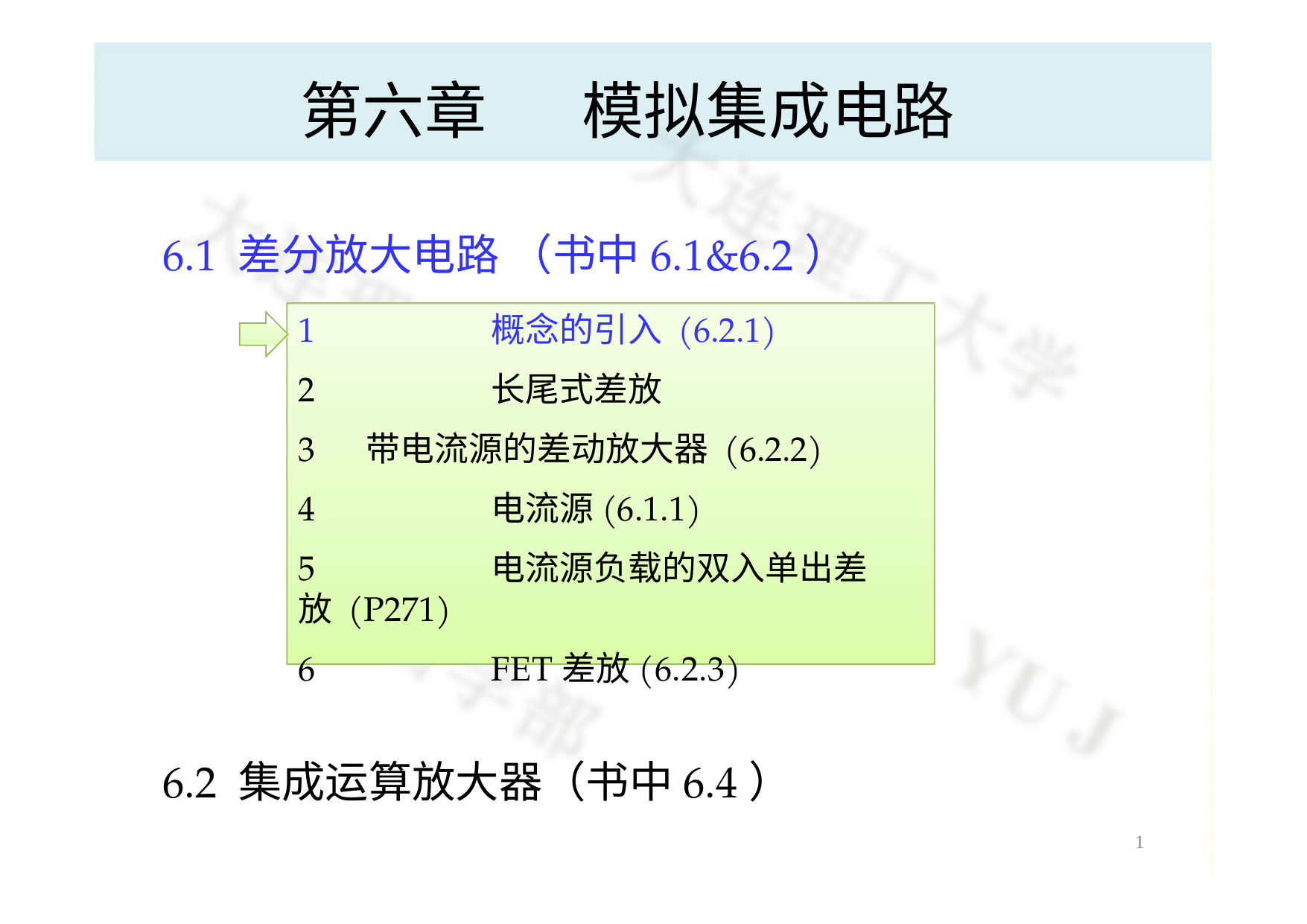

# 第六章	模拟集成电路
6.1 差分放大电路 （书中6.1&6.2）
1	概念的引入 (6.2.1)
2	长尾式差放
3     带电流源的差动放大器 (6.2.2)
4	电流源(6.1.1)
5	电流源负载的双入单出差放 (P271)
6	FET差放(6.2.3)

6.2 集成运算放大器（书中6.4）

1